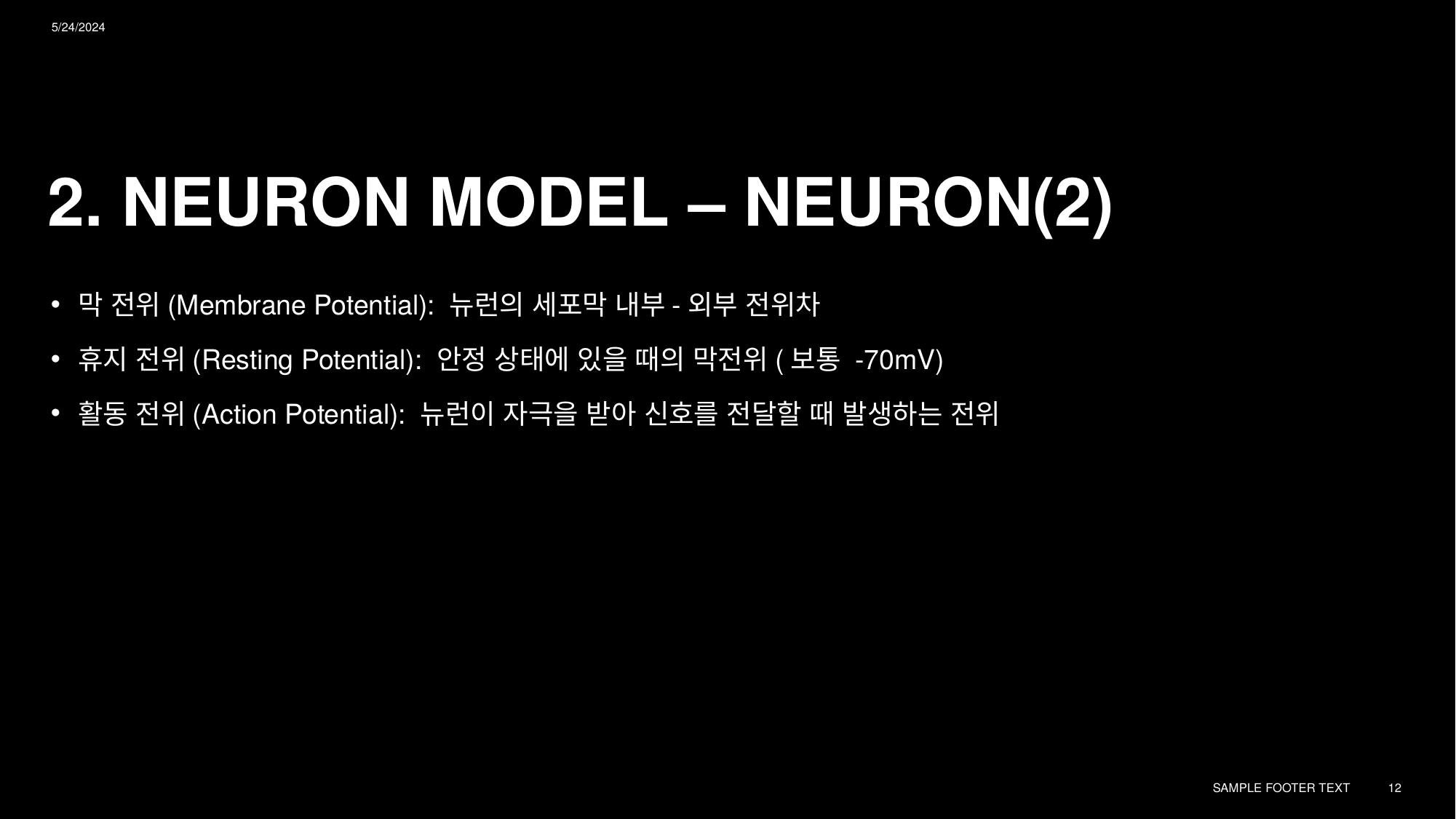

5/24/2024
# 2. NEURON MODEL – NEURON(2)
막 전위(Membrane Potential): 뉴런의 세포막 내부-외부 전위차
휴지 전위(Resting Potential): 안정 상태에 있을 때의 막전위(보통 -70mV)
활동 전위(Action Potential): 뉴런이 자극을 받아 신호를 전달할 때 발생하는 전위
Sample Footer Text
12